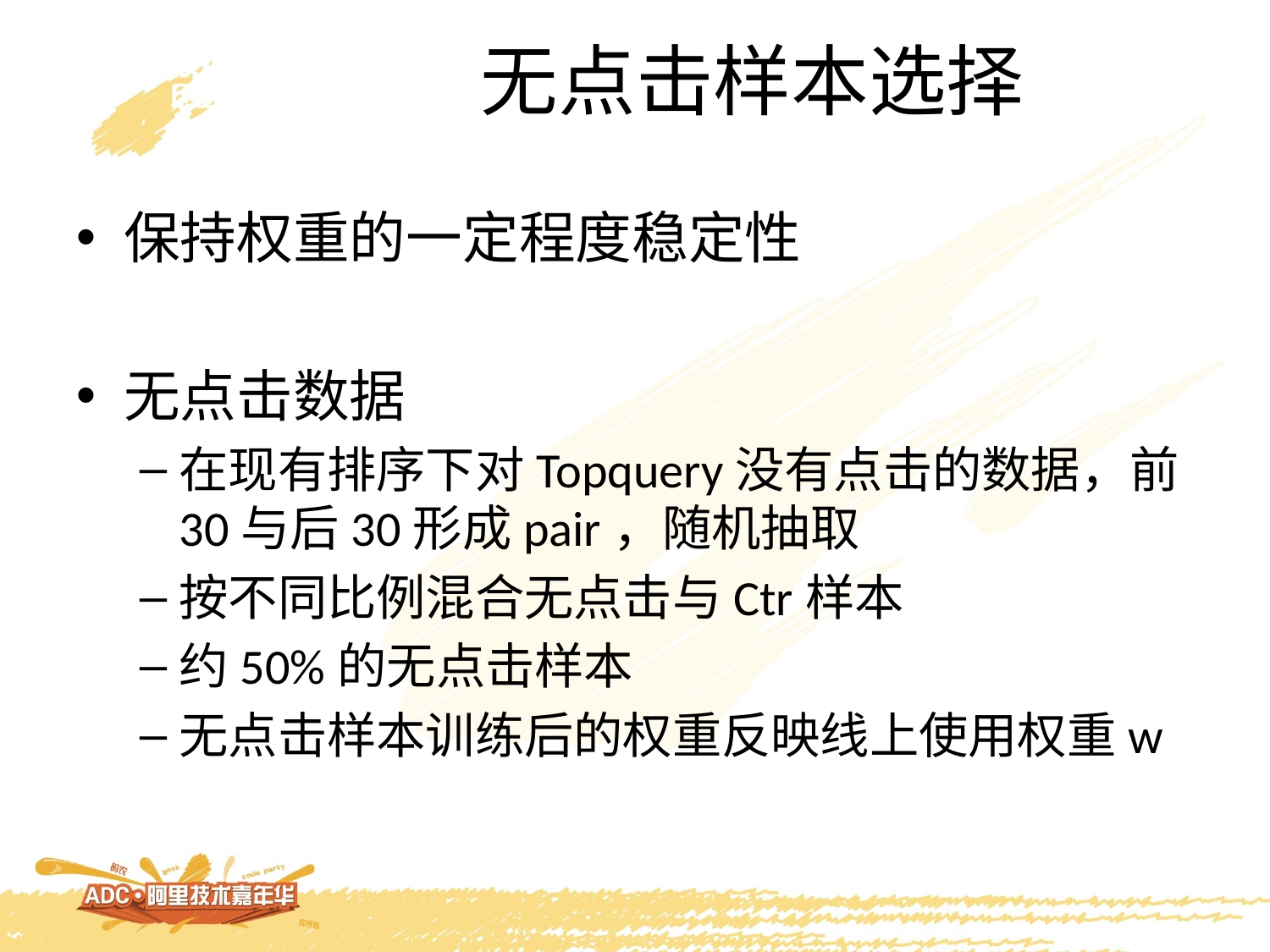

# 无点击样本选择
保持权重的一定程度稳定性

无点击数据
在现有排序下对Topquery没有点击的数据，前30与后30形成pair，随机抽取
按不同比例混合无点击与Ctr样本
约50%的无点击样本
无点击样本训练后的权重反映线上使用权重w